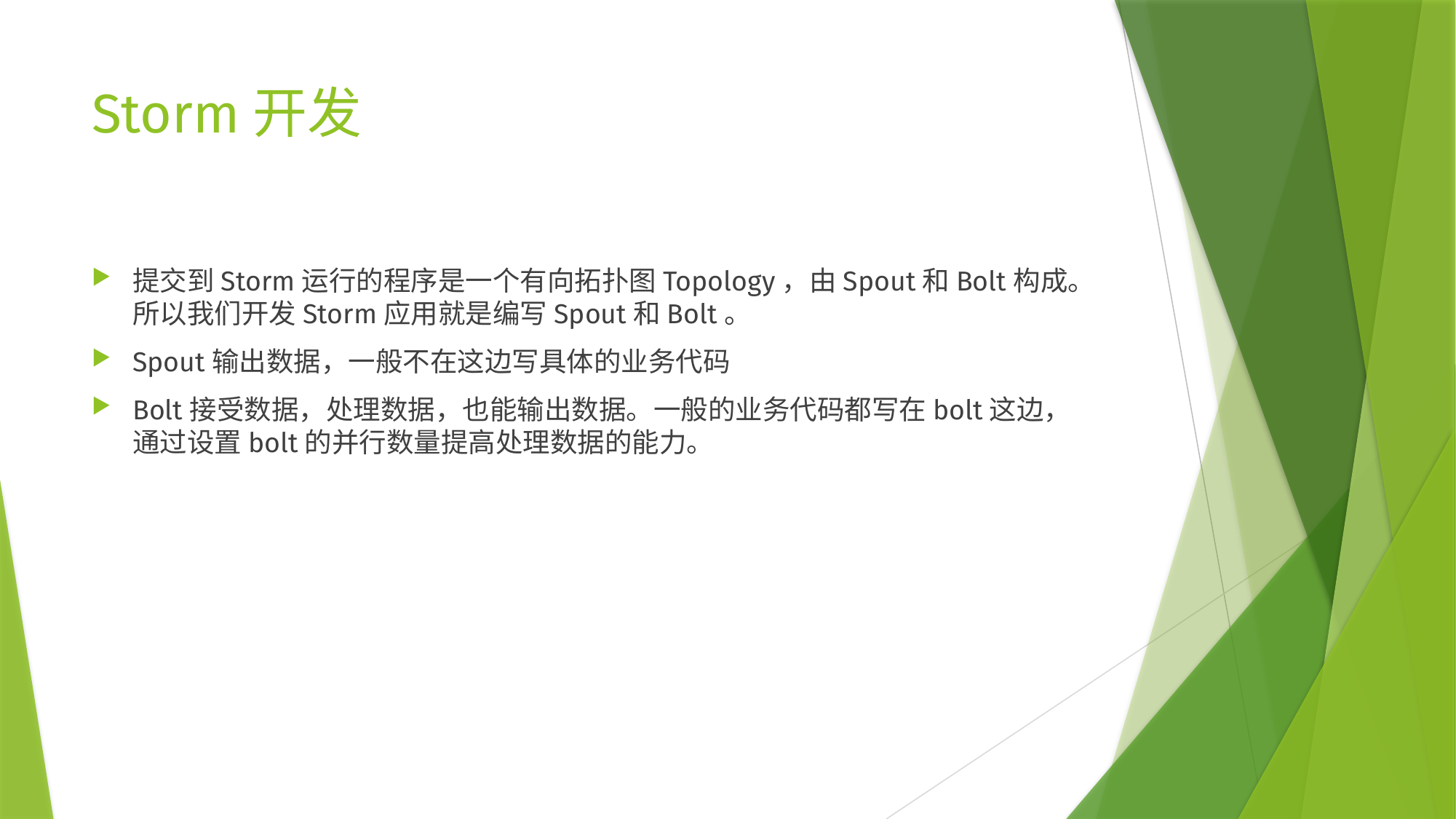

# Storm开发
提交到Storm运行的程序是一个有向拓扑图Topology，由Spout和Bolt构成。所以我们开发Storm应用就是编写Spout和Bolt。
Spout输出数据，一般不在这边写具体的业务代码
Bolt接受数据，处理数据，也能输出数据。一般的业务代码都写在bolt这边，通过设置bolt的并行数量提高处理数据的能力。